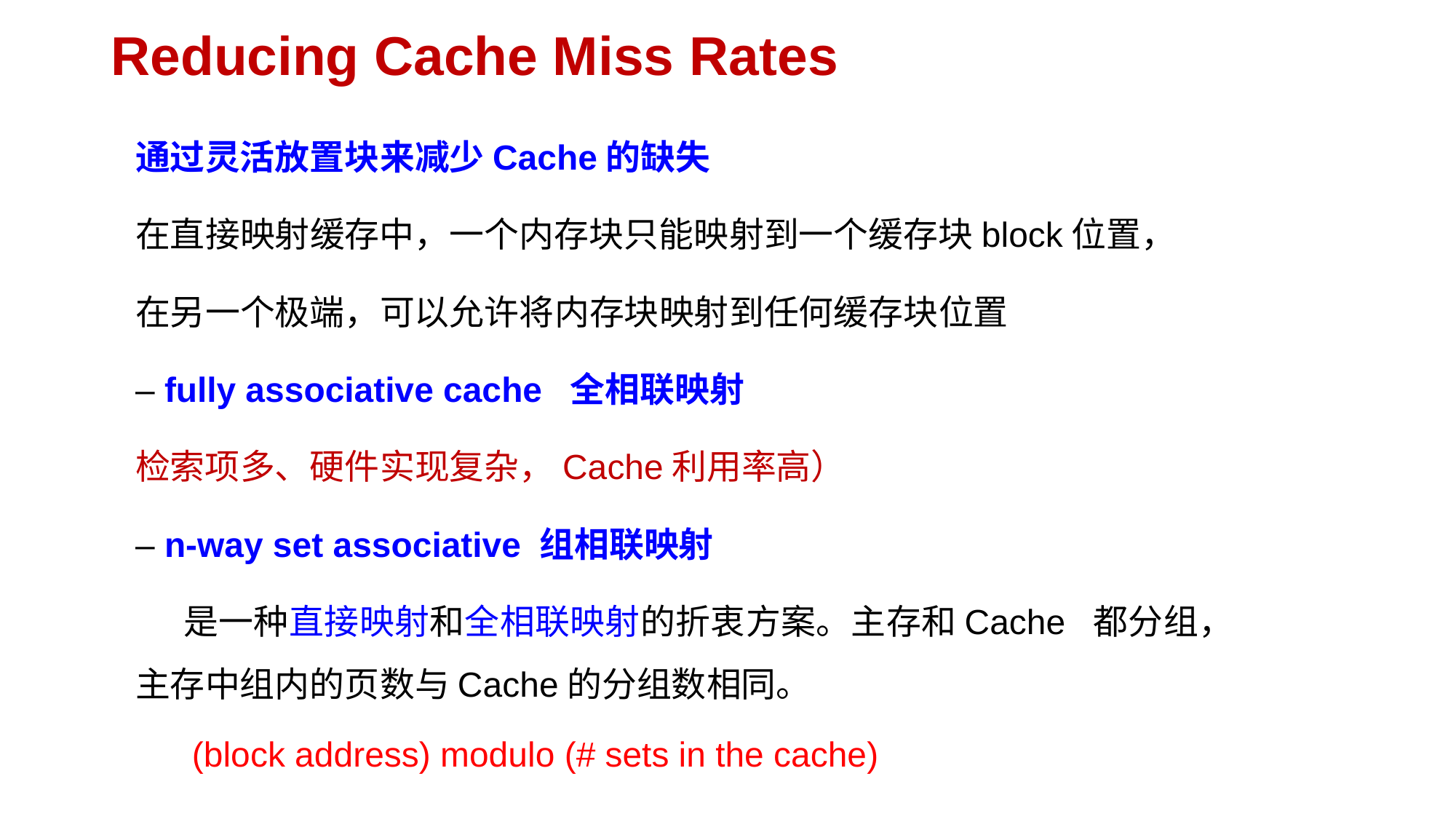

# Reducing Cache Miss Rates
通过灵活放置块来减少Cache的缺失
在直接映射缓存中，一个内存块只能映射到一个缓存块block位置，
在另一个极端，可以允许将内存块映射到任何缓存块位置
– fully associative cache  全相联映射
检索项多、硬件实现复杂，Cache利用率高）
– n-way set associative 组相联映射
     是一种直接映射和全相联映射的折衷方案。主存和Cache  都分组，主存中组内的页数与Cache的分组数相同。
(block address) modulo (# sets in the cache)